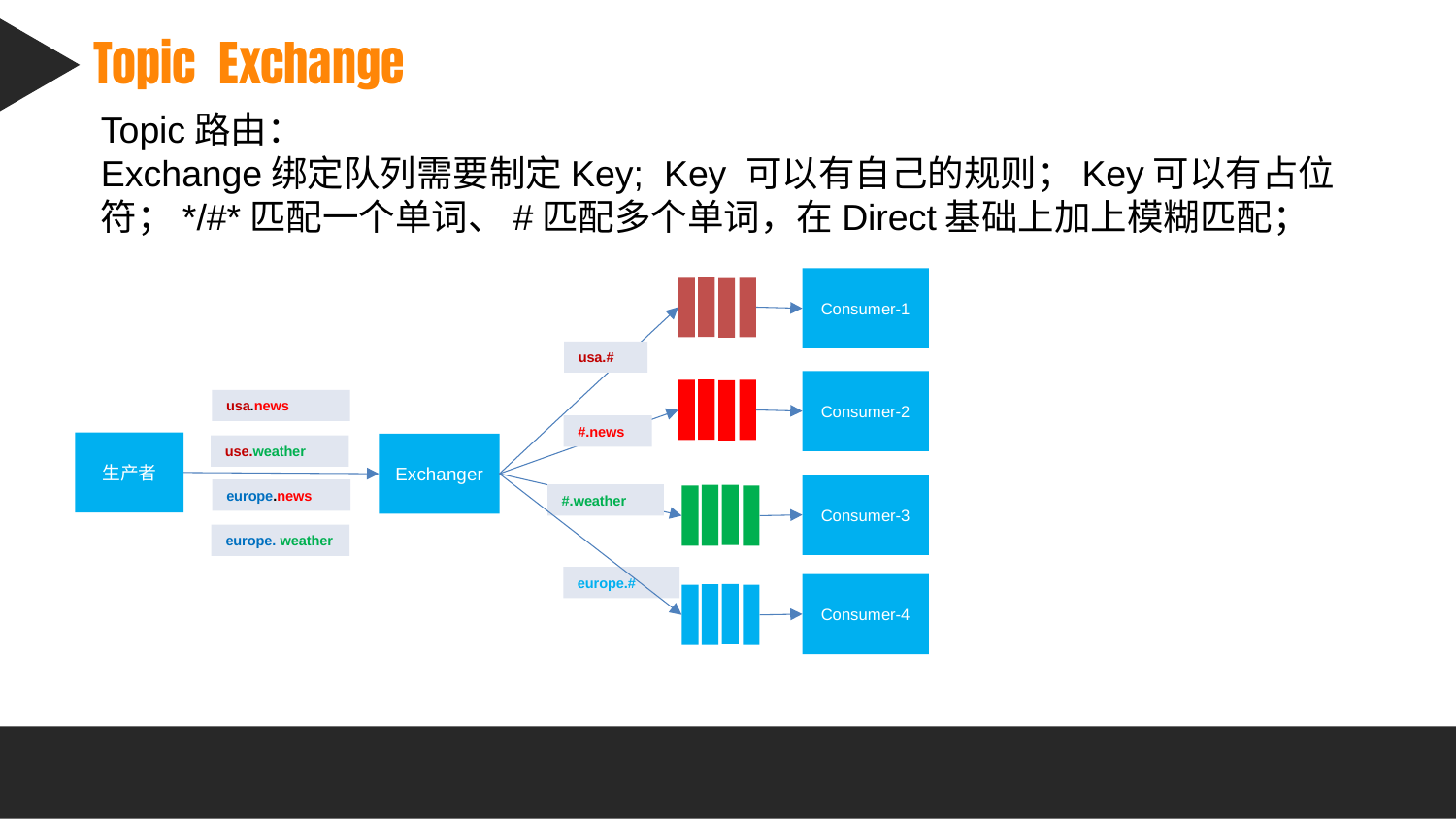

Topic  Exchange
Topic路由：
Exchange绑定队列需要制定Key;  Key 可以有自己的规则；Key可以有占位符；*/#*匹配一个单词、#匹配多个单词，在Direct基础上加上模糊匹配；
Consumer-1

usa.#
Consumer-2

usa.news
#.news
生产者
Exchanger
use.weather
Consumer-3
europe.news
#.weather

europe. weather
europe.#
Consumer-4